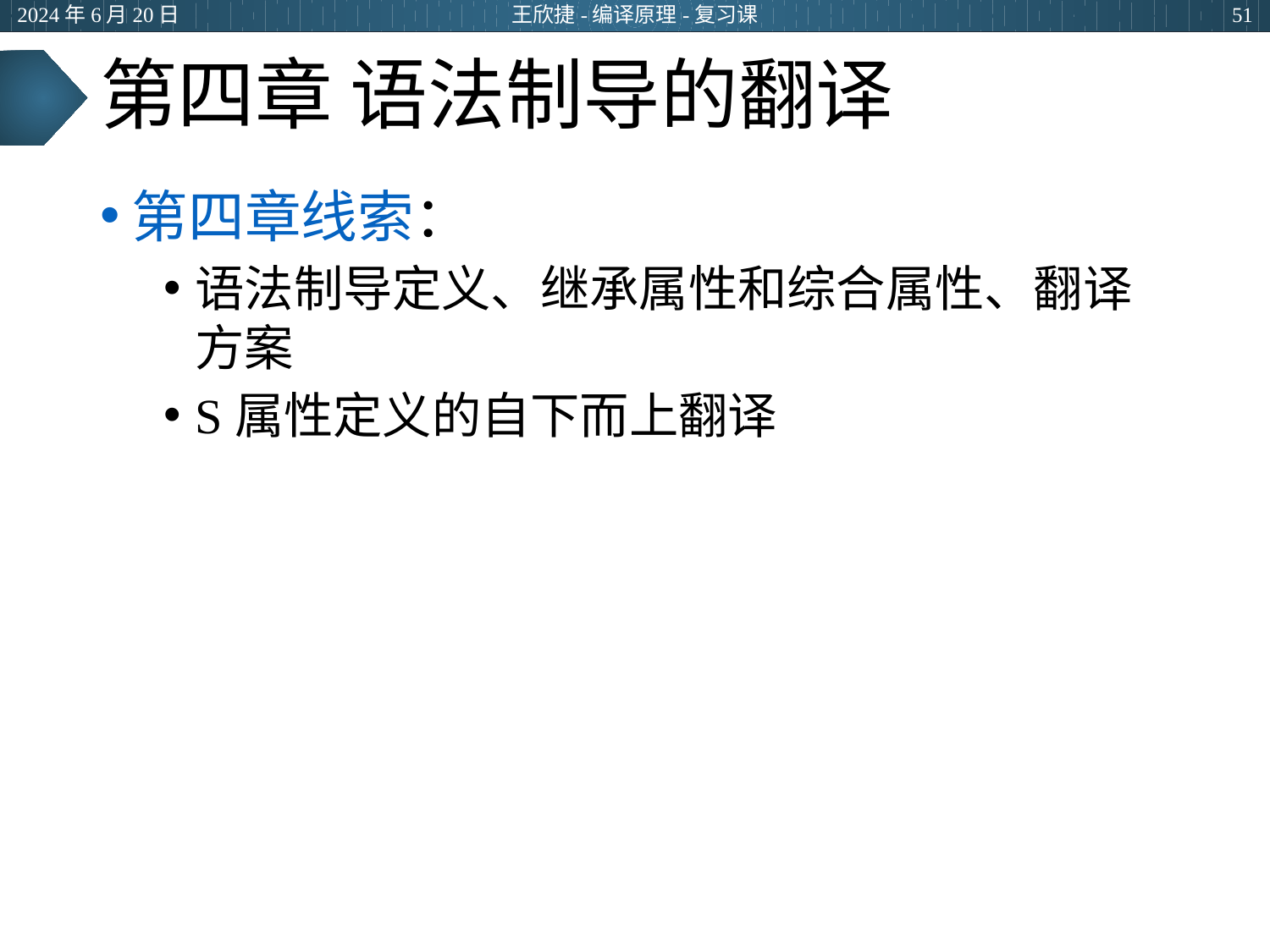

2024年6月20日
王欣捷-编译原理-复习课
51
# 第四章 语法制导的翻译
第四章线索：
语法制导定义、继承属性和综合属性、翻译方案
S属性定义的自下而上翻译